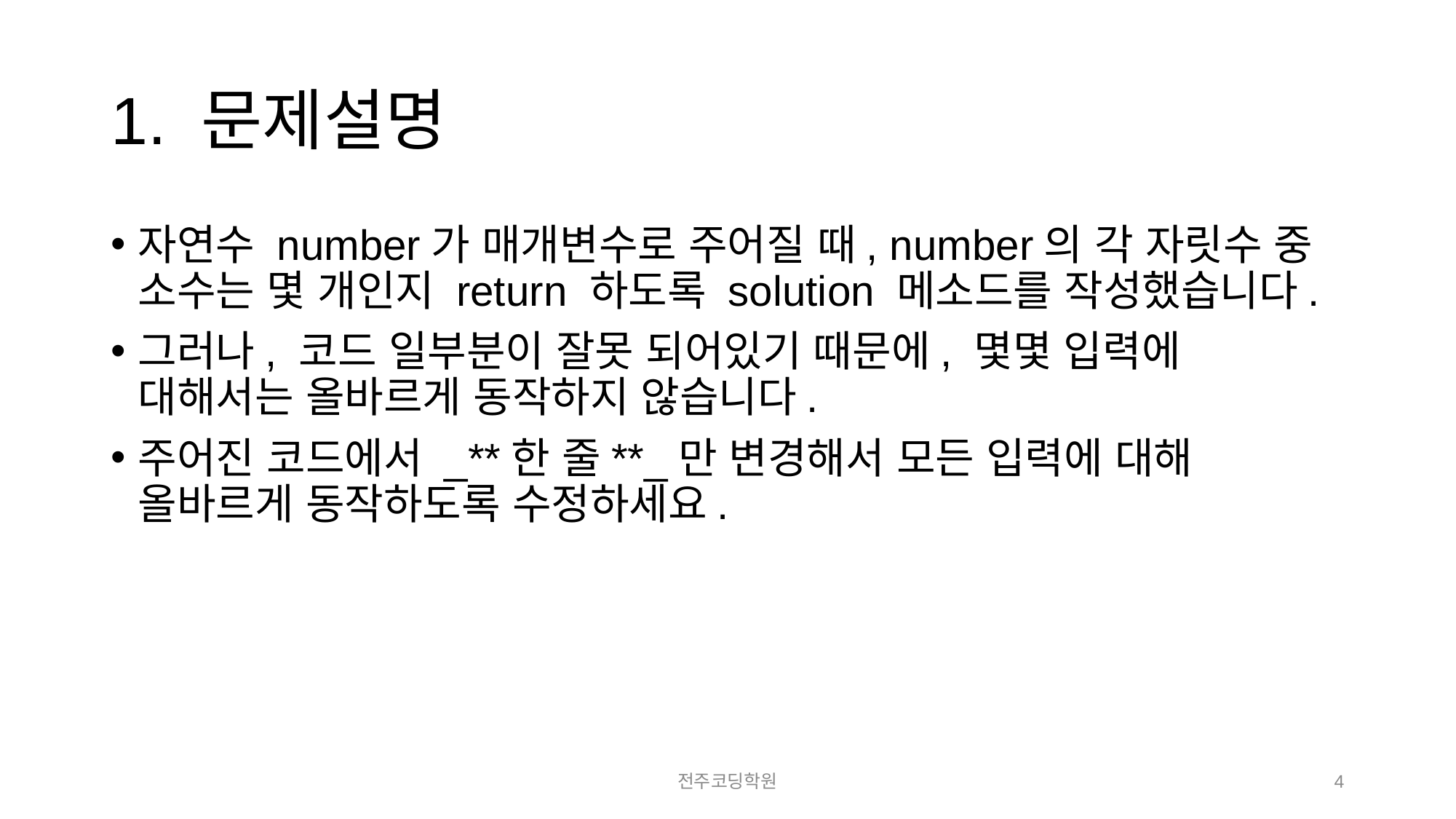

# 1. 문제설명
자연수 number가 매개변수로 주어질 때, number의 각 자릿수 중 소수는 몇 개인지 return 하도록 solution 메소드를 작성했습니다.
그러나, 코드 일부분이 잘못 되어있기 때문에, 몇몇 입력에 대해서는 올바르게 동작하지 않습니다.
주어진 코드에서 _**한 줄**_만 변경해서 모든 입력에 대해 올바르게 동작하도록 수정하세요.
전주코딩학원
4